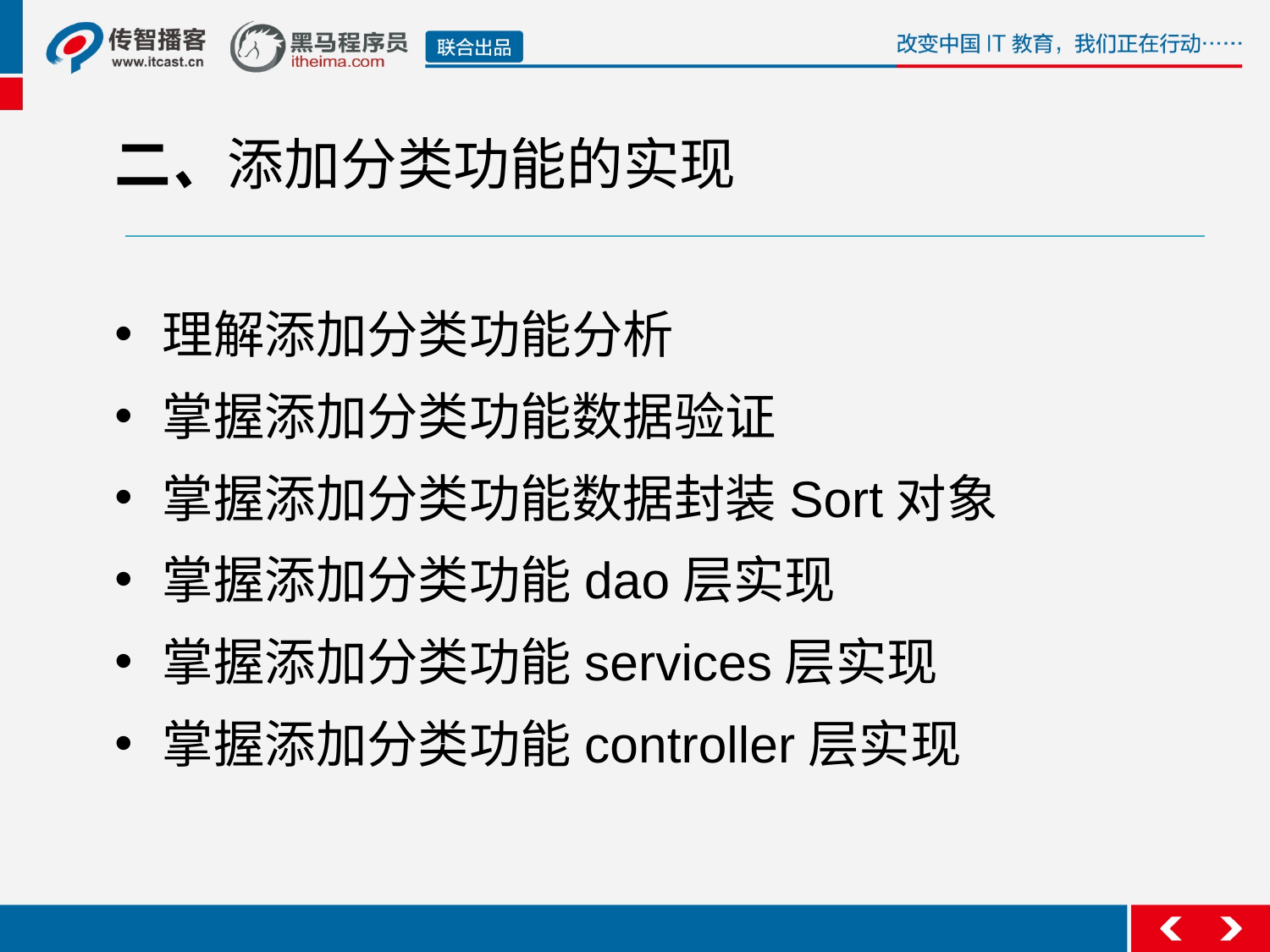

二、添加分类功能的实现
理解添加分类功能分析
掌握添加分类功能数据验证
掌握添加分类功能数据封装Sort对象
掌握添加分类功能dao层实现
掌握添加分类功能services层实现
掌握添加分类功能controller层实现